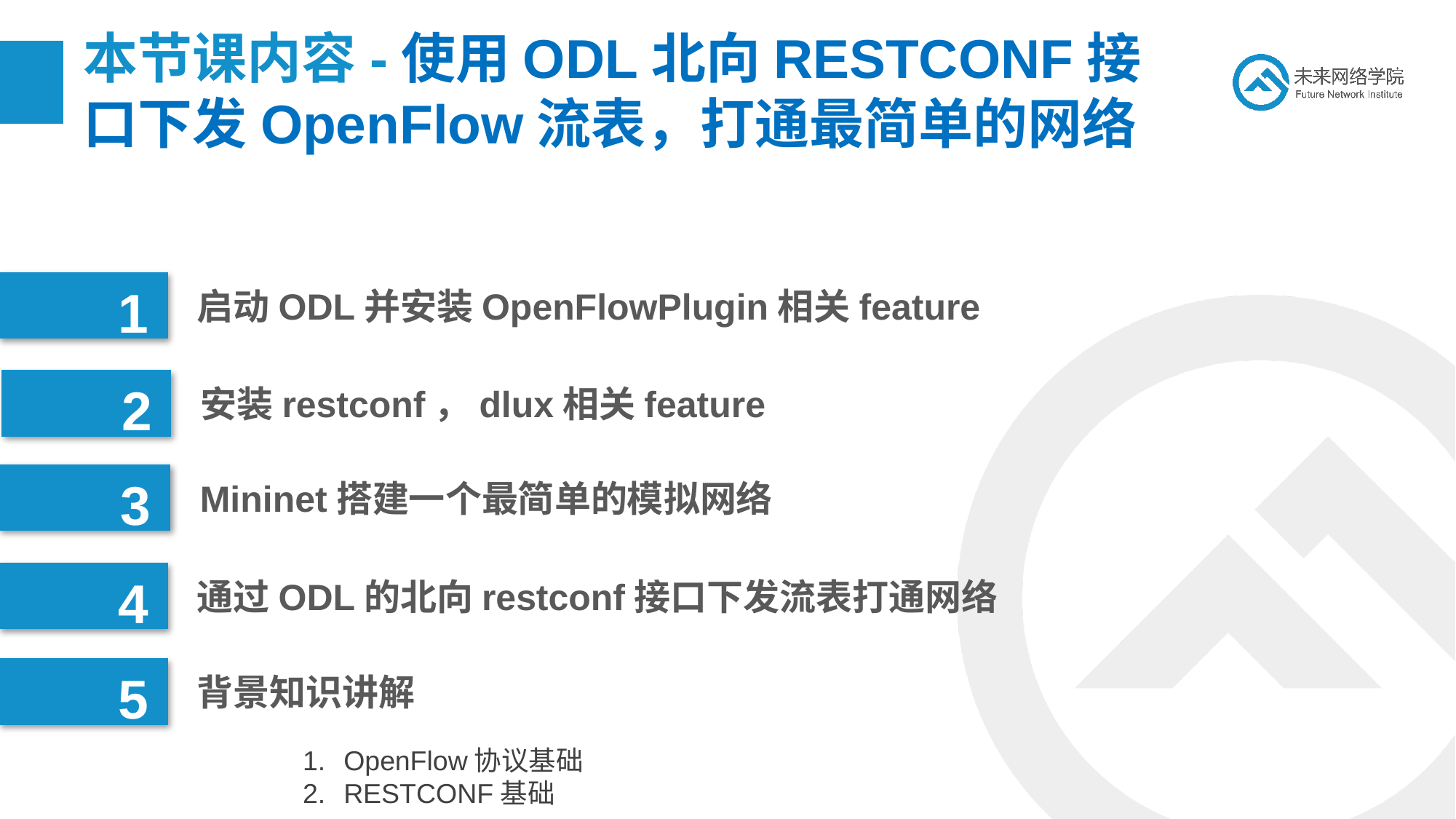

本节课内容-使用ODL北向RESTCONF接口下发OpenFlow流表，打通最简单的网络

1

启动ODL并安装OpenFlowPlugin相关feature
2

安装restconf，dlux相关feature
3

Mininet搭建一个最简单的模拟网络
4

通过ODL的北向restconf接口下发流表打通网络
5

背景知识讲解
OpenFlow协议基础
RESTCONF基础